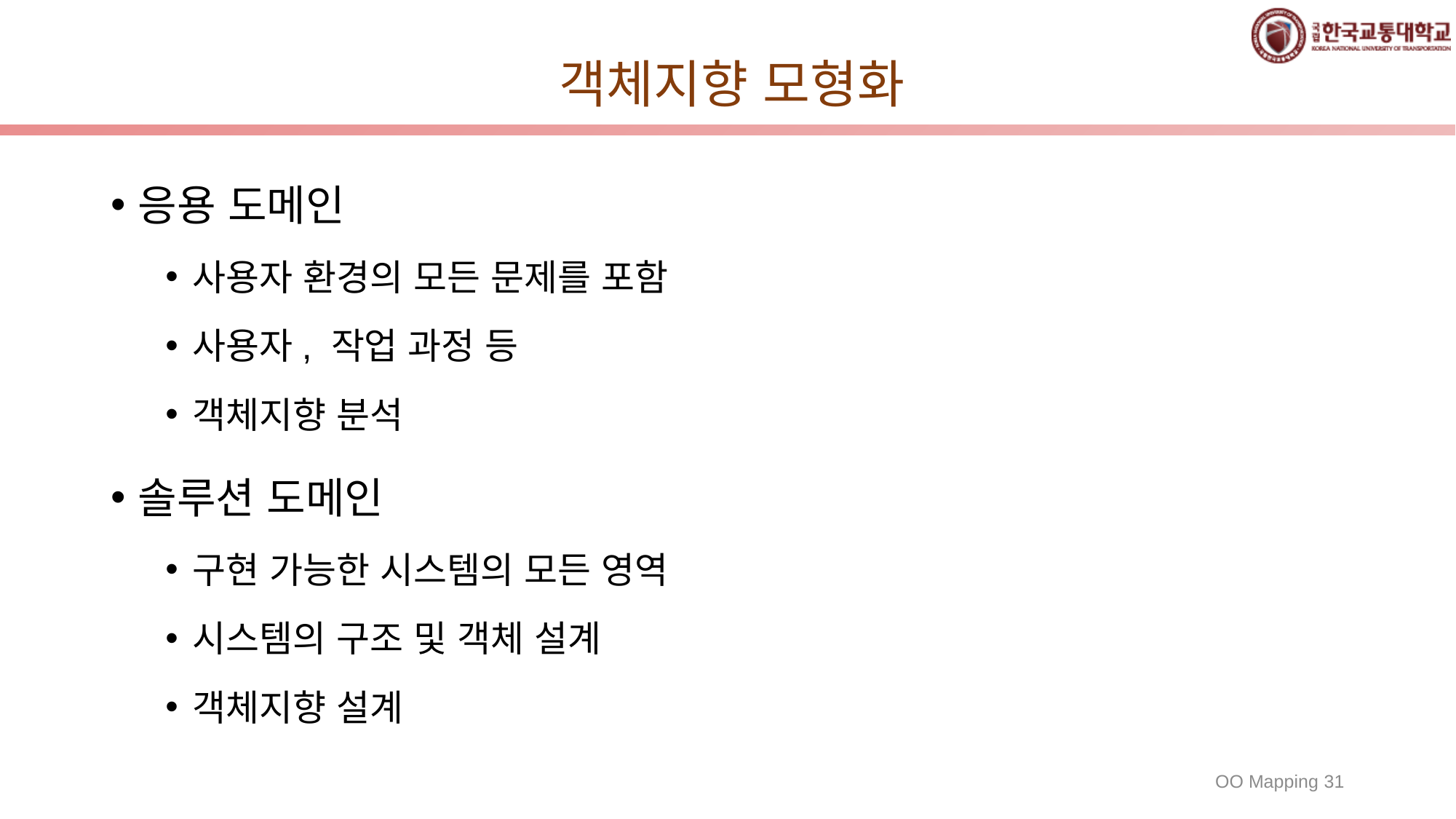

# 객체지향 모형화
응용 도메인
사용자 환경의 모든 문제를 포함
사용자, 작업 과정 등
객체지향 분석
솔루션 도메인
구현 가능한 시스템의 모든 영역
시스템의 구조 및 객체 설계
객체지향 설계

31